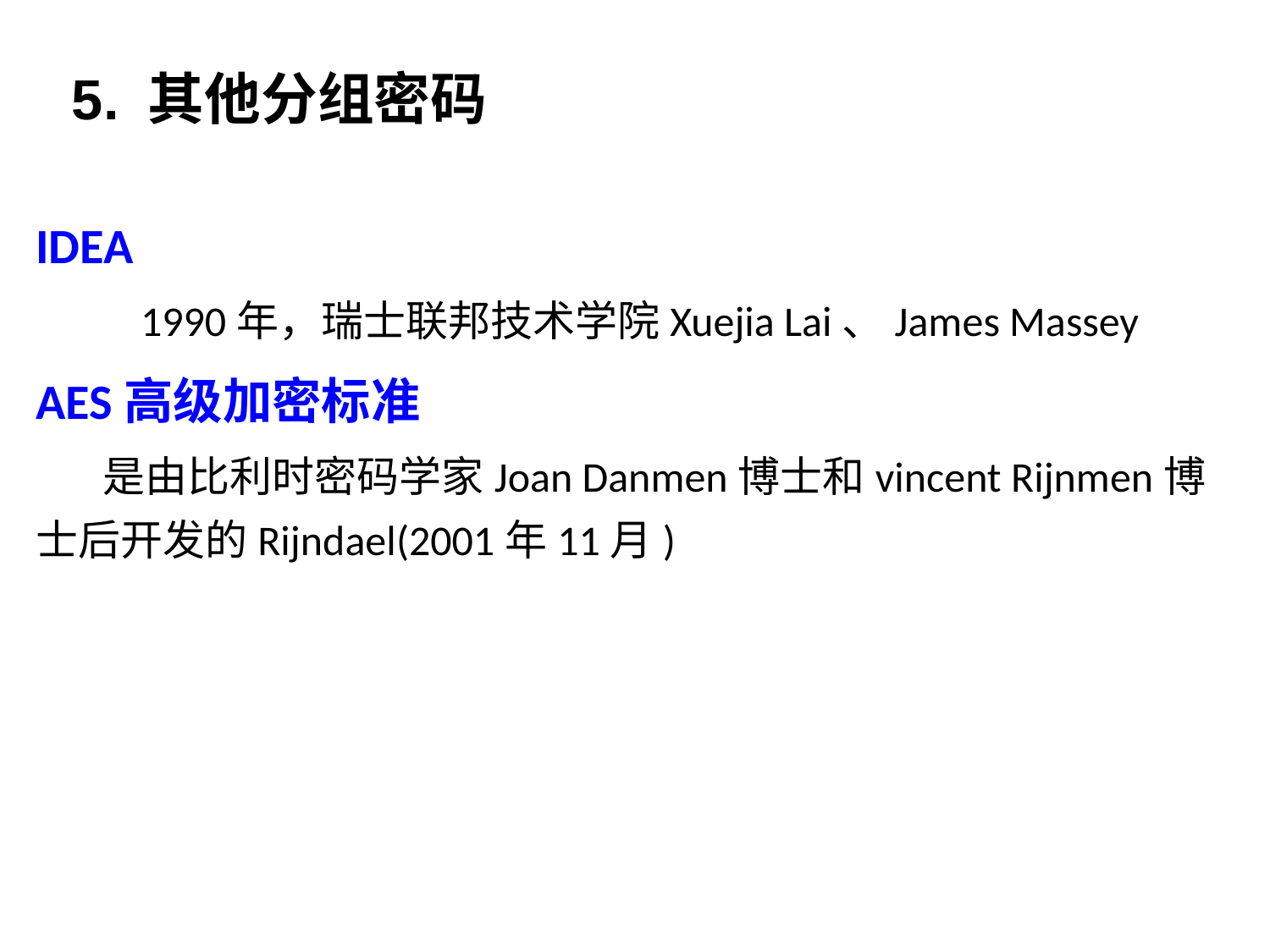

5. 其他分组密码
IDEA
           1990年，瑞士联邦技术学院Xuejia Lai、James Massey
AES高级加密标准
      是由比利时密码学家Joan Danmen博士和vincent Rijnmen博士后开发的Rijndael(2001年11月)